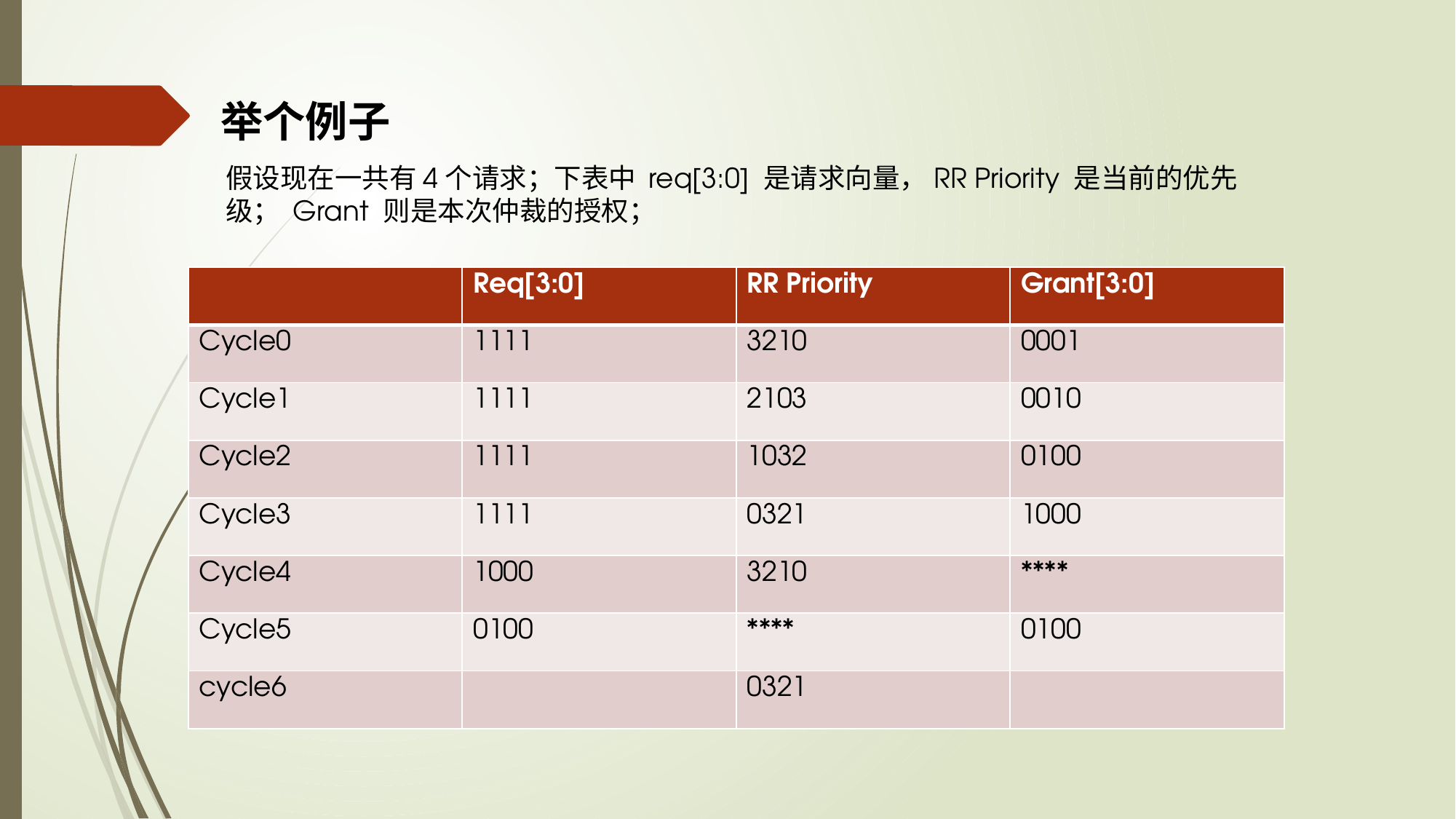

举个例子
假设现在一共有4个请求；下表中 req[3:0] 是请求向量，RR Priority 是当前的优先级； Grant 则是本次仲裁的授权；
|  | Req[3:0] | RR Priority | Grant[3:0] |
| --- | --- | --- | --- |
| Cycle0 | 1111 | 3210 | 0001 |
| Cycle1 | 1111 | 2103 | 0010 |
| Cycle2 | 1111 | 1032 | 0100 |
| Cycle3 | 1111 | 0321 | 1000 |
| Cycle4 | 1000 | 3210 | \*\*\*\* |
| Cycle5 | 0100 | \*\*\*\* | 0100 |
| cycle6 |  | 0321 |  |